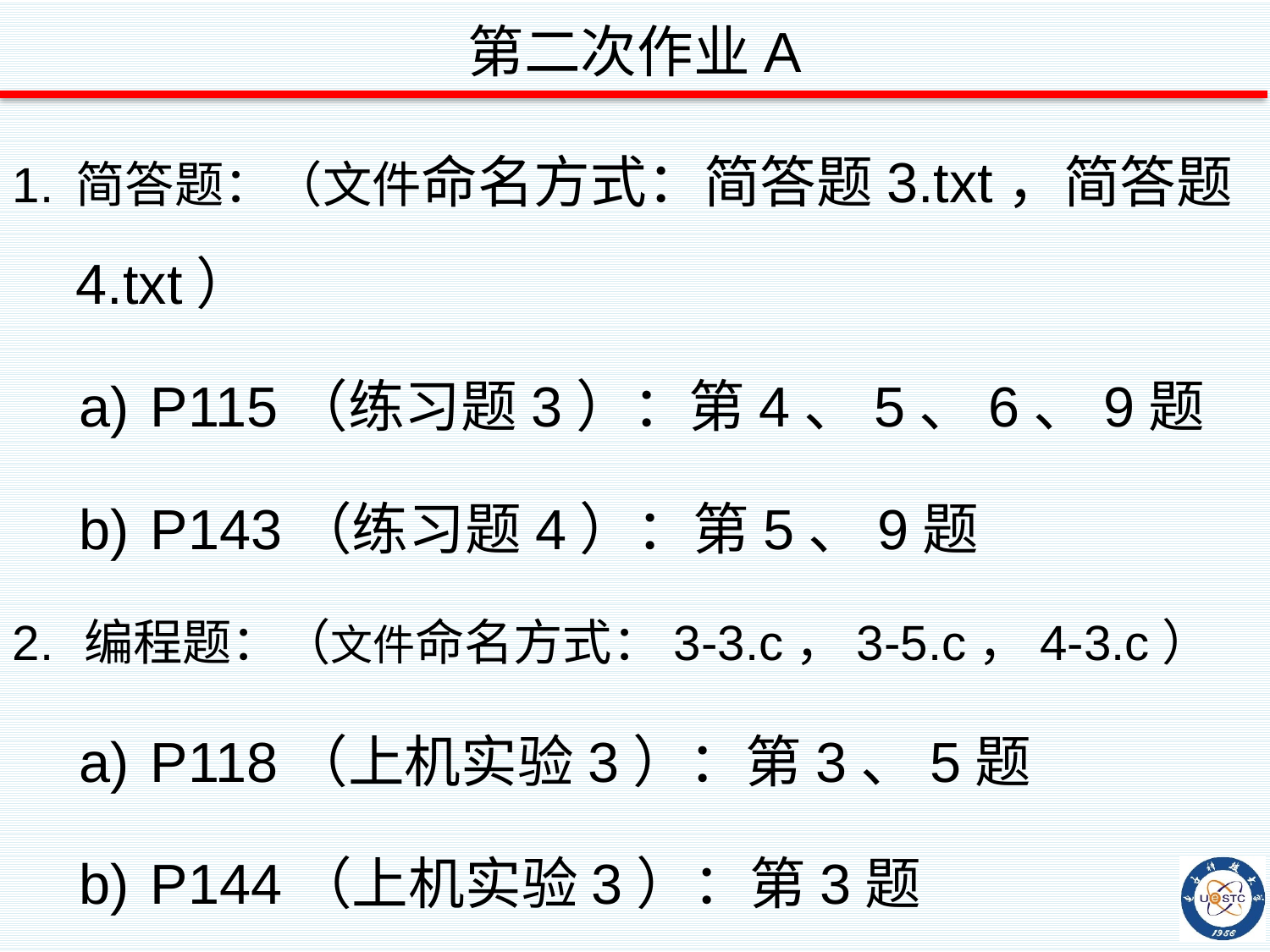

第二次作业A
简答题：（文件命名方式：简答题3.txt，简答题4.txt）
P115（练习题3）：第4、5、6、9题
P143（练习题4）：第5、9题
编程题：（文件命名方式：3-3.c，3-5.c，4-3.c）
P118（上机实验3）：第3、5题
P144（上机实验3）：第3题